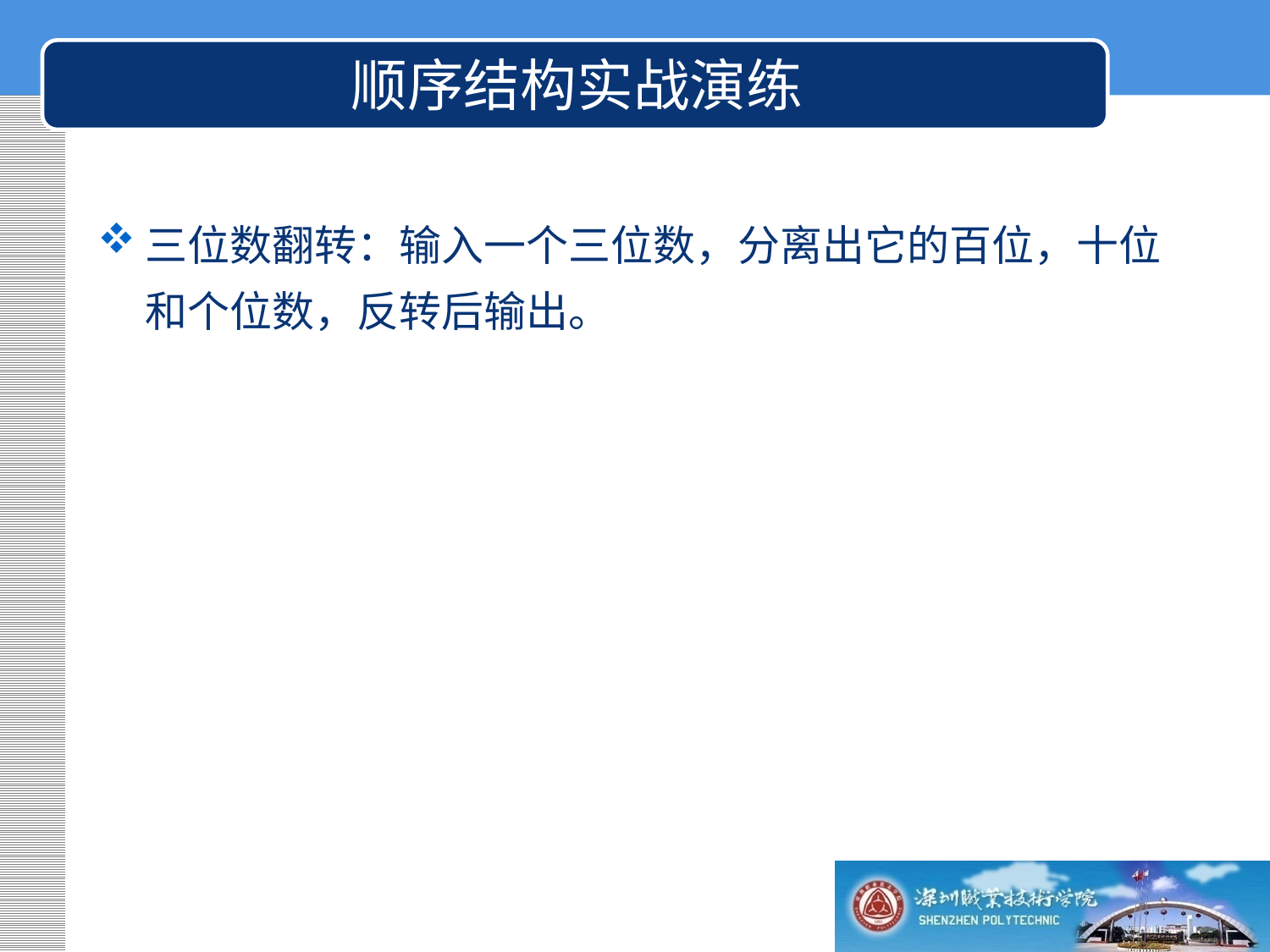

顺序结构实战演练

三位数翻转：输入一个三位数，分离出它的百位，十位和个位数，反转后输出。